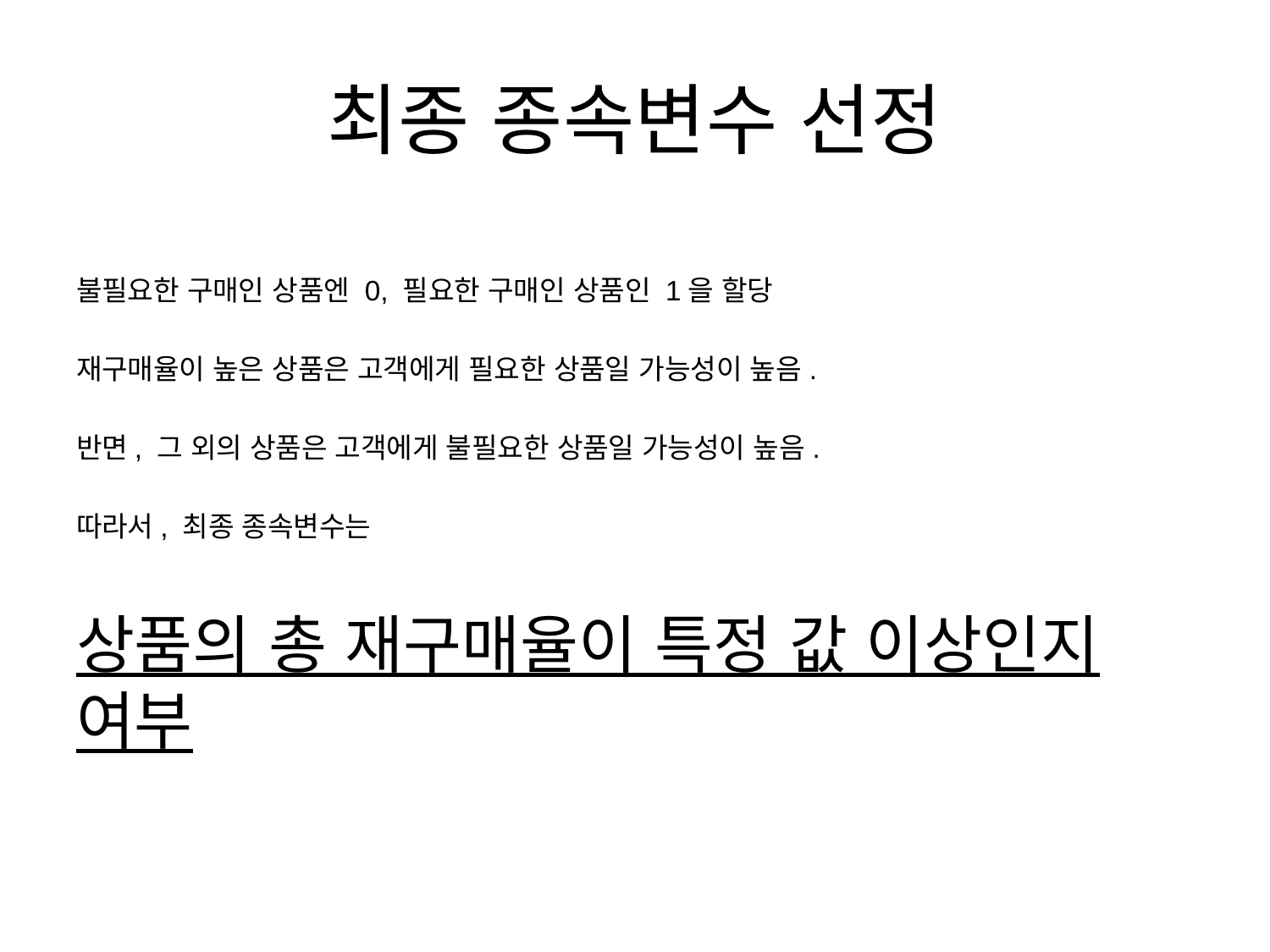

# 최종 종속변수 선정
불필요한 구매인 상품엔 0, 필요한 구매인 상품인 1을 할당

재구매율이 높은 상품은 고객에게 필요한 상품일 가능성이 높음.

반면, 그 외의 상품은 고객에게 불필요한 상품일 가능성이 높음.

따라서, 최종 종속변수는

상품의 총 재구매율이 특정 값 이상인지 여부